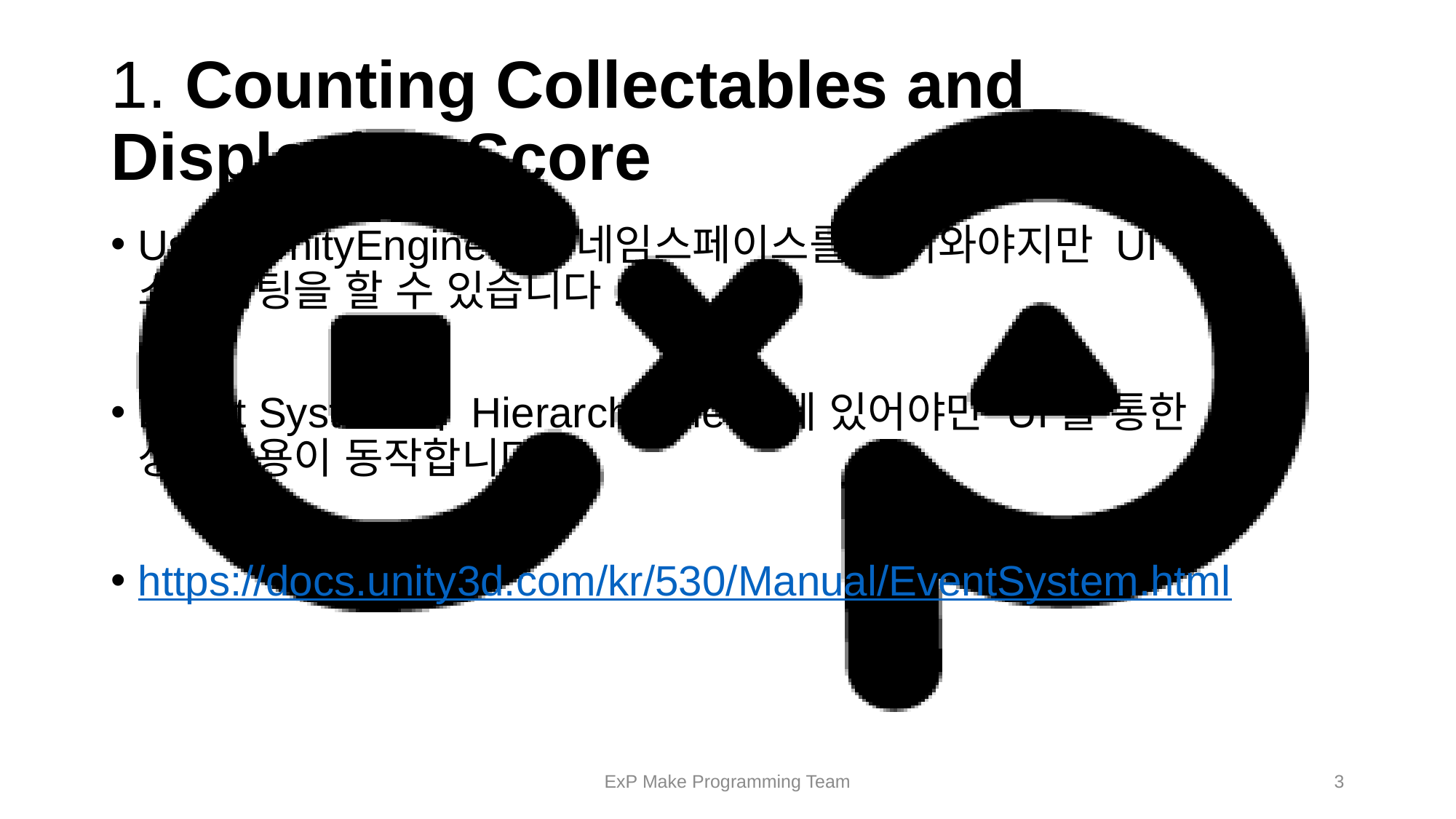

# 1. Counting Collectables and Displaying Score
Using UnityEngine.UI; 네임스페이스를 불러와야지만 UI 스크립팅을 할 수 있습니다.

Event System이 Hierarchy View 에 있어야만 UI를 통한 상호작용이 동작합니다.

https://docs.unity3d.com/kr/530/Manual/EventSystem.html
ExP Make Programming Team
3